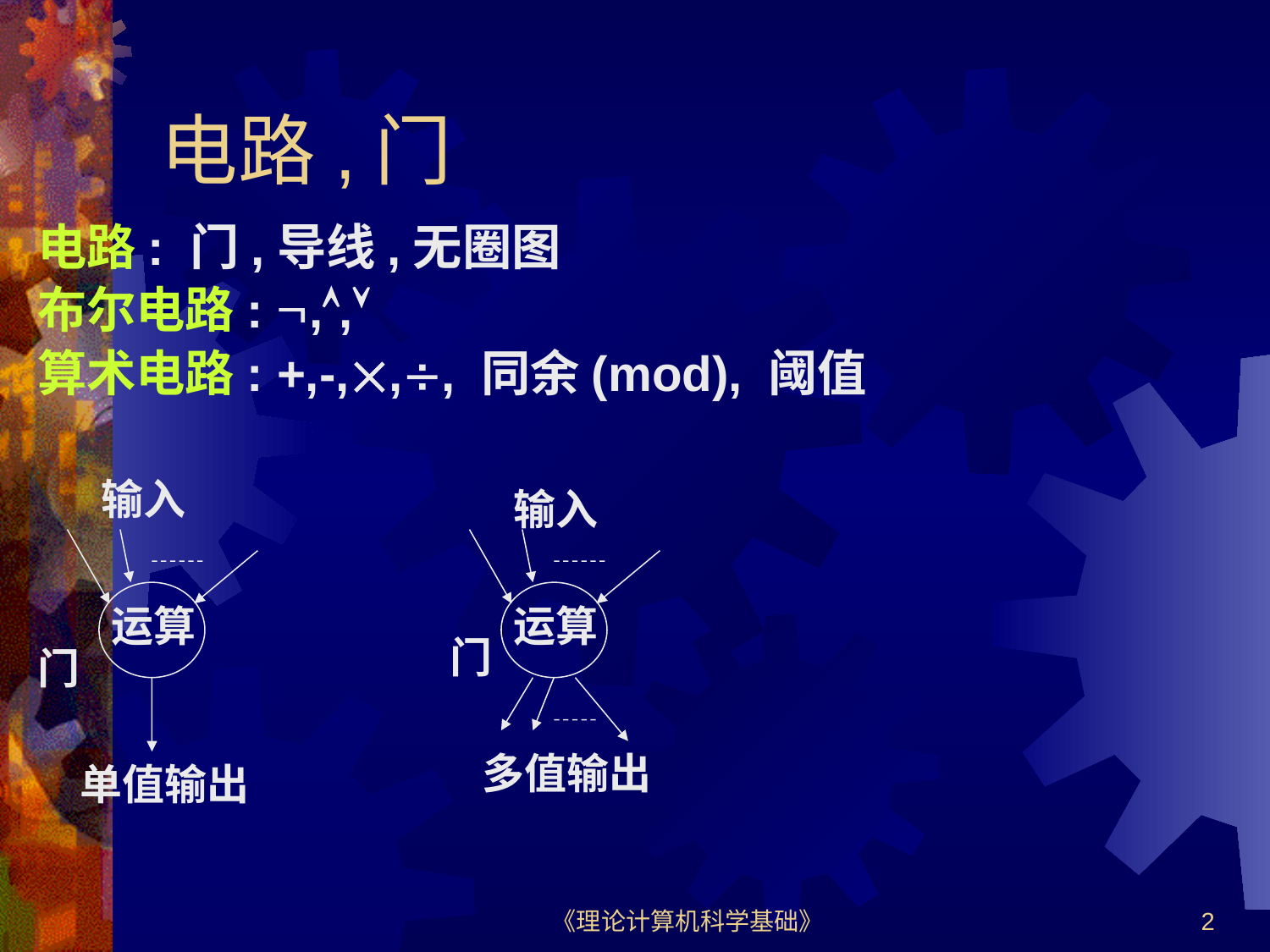

# 电路,门
电路: 门,导线,无圈图
布尔电路: ¬,∧,∨
算术电路: +,-,×,÷, 同余(mod), 阈值
输入
输入

运算
运算
门
门

多值输出
单值输出
《理论计算机科学基础》
2